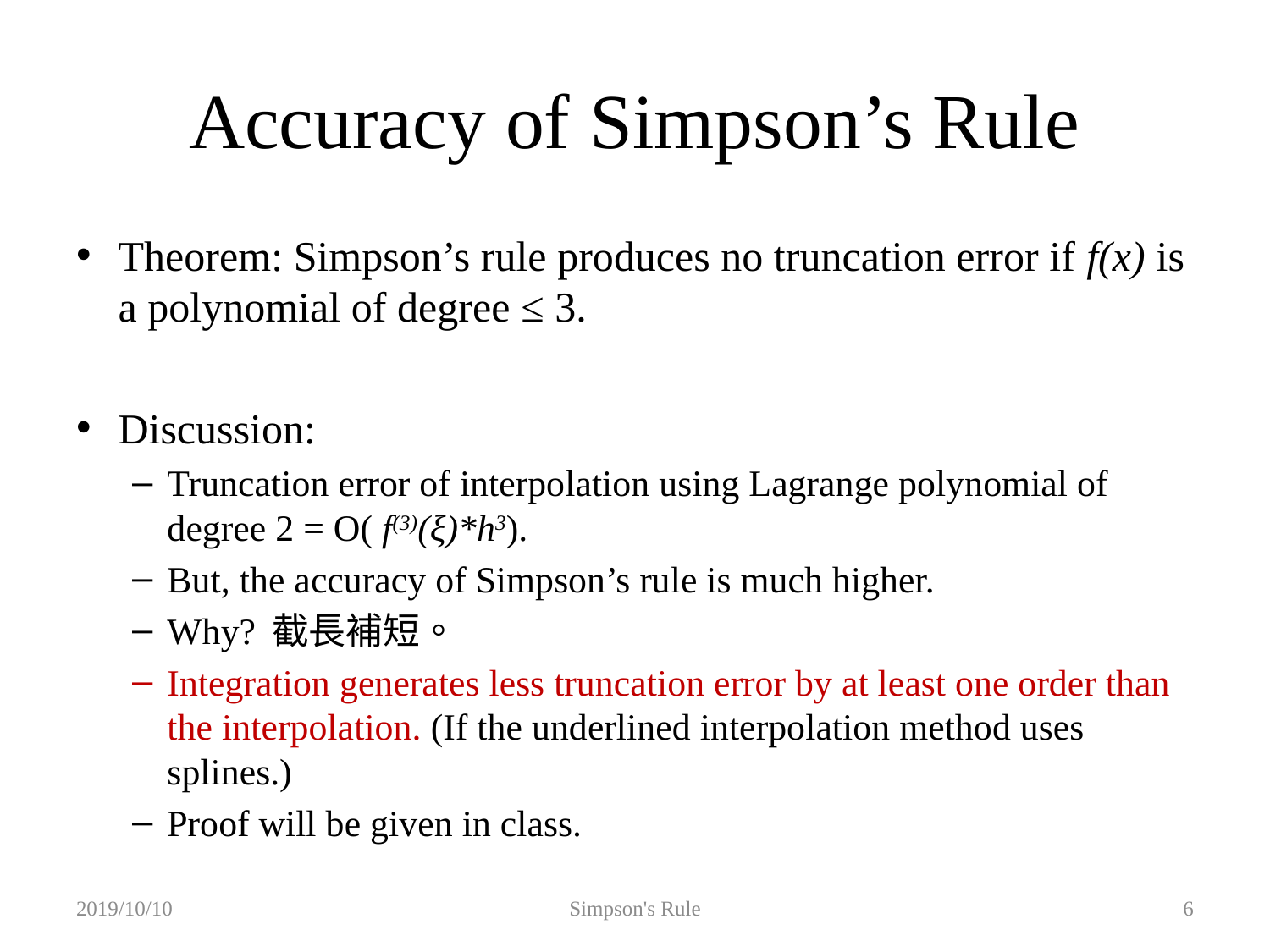

# Accuracy of Simpson’s Rule
Theorem: Simpson’s rule produces no truncation error if f(x) is a polynomial of degree ≤ 3.

Discussion:
Truncation error of interpolation using Lagrange polynomial of degree 2 = O( f(3)(ξ)*h3).
But, the accuracy of Simpson’s rule is much higher.
Why? 截長補短。
Integration generates less truncation error by at least one order than the interpolation. (If the underlined interpolation method uses splines.)
Proof will be given in class.
2019/10/10
Simpson's Rule
6